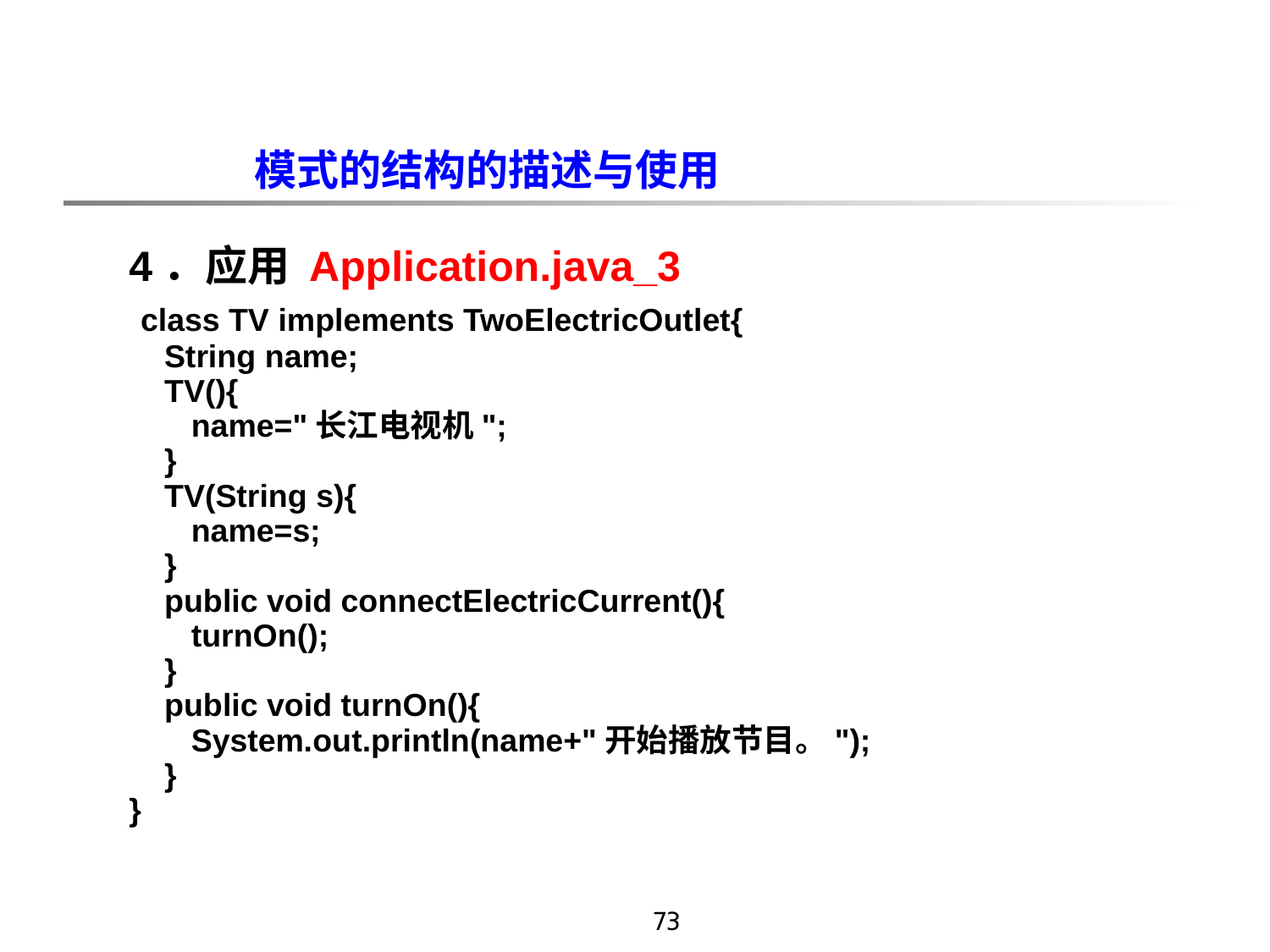

模式的结构的描述与使用

4．应用 Application.java_3
 class TV implements TwoElectricOutlet{
    String name;
    TV(){
       name="长江电视机";
    }
    TV(String s){
       name=s;
    }
    public void connectElectricCurrent(){
       turnOn();
    }
    public void turnOn(){
       System.out.println(name+"开始播放节目。");
    }
}

73